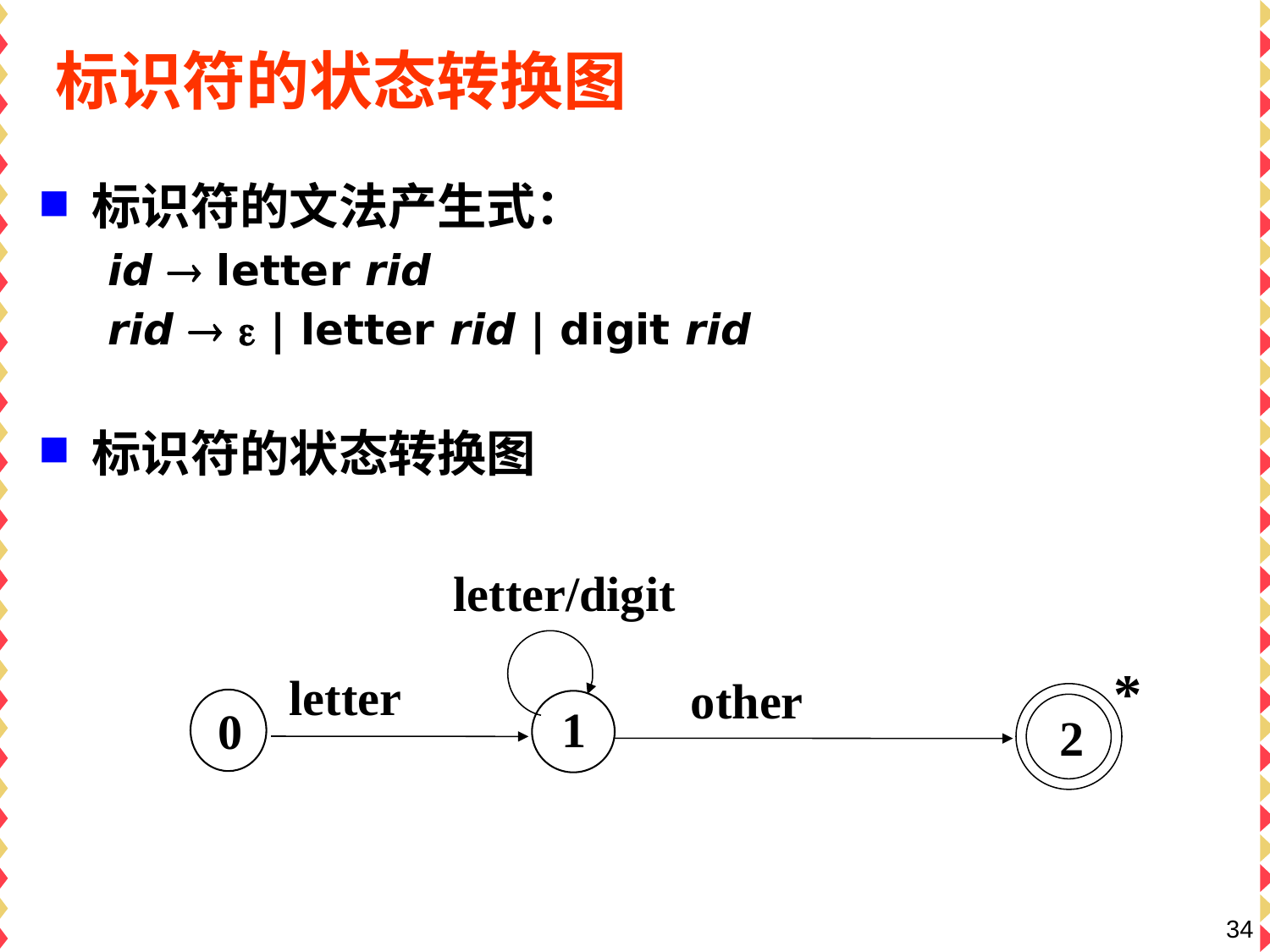

# 标识符的状态转换图
标识符的文法产生式：
id → letter rid
rid → ε | letter rid | digit rid

标识符的状态转换图
letter/digit

*
letter
other

1
0
2

34